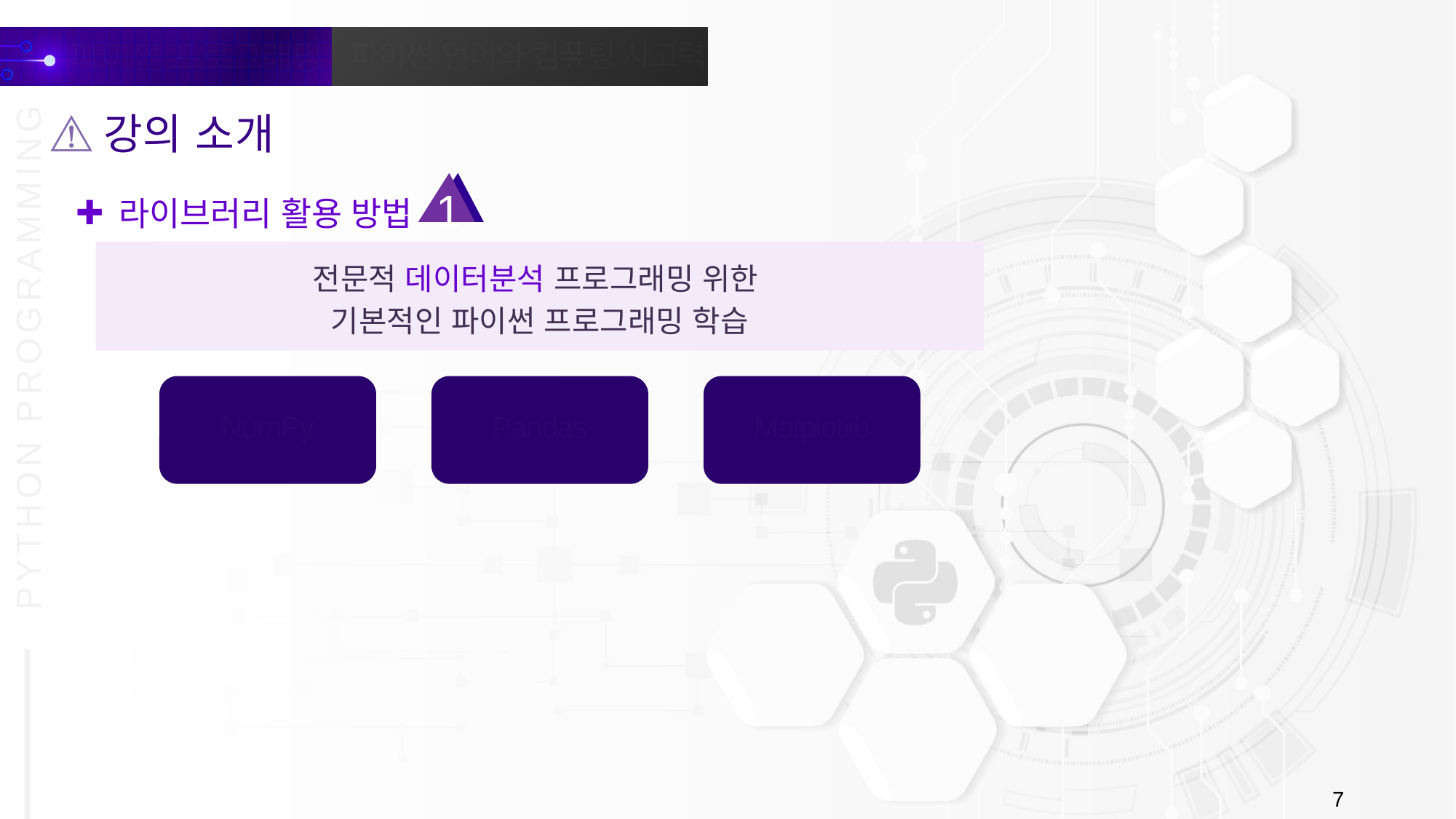

강의 소개
라이브러리 활용 방법

1
전문적 데이터분석 프로그래밍 위한
기본적인 파이썬 프로그래밍 학습

NumPy

Pandas

Matplotlib
7